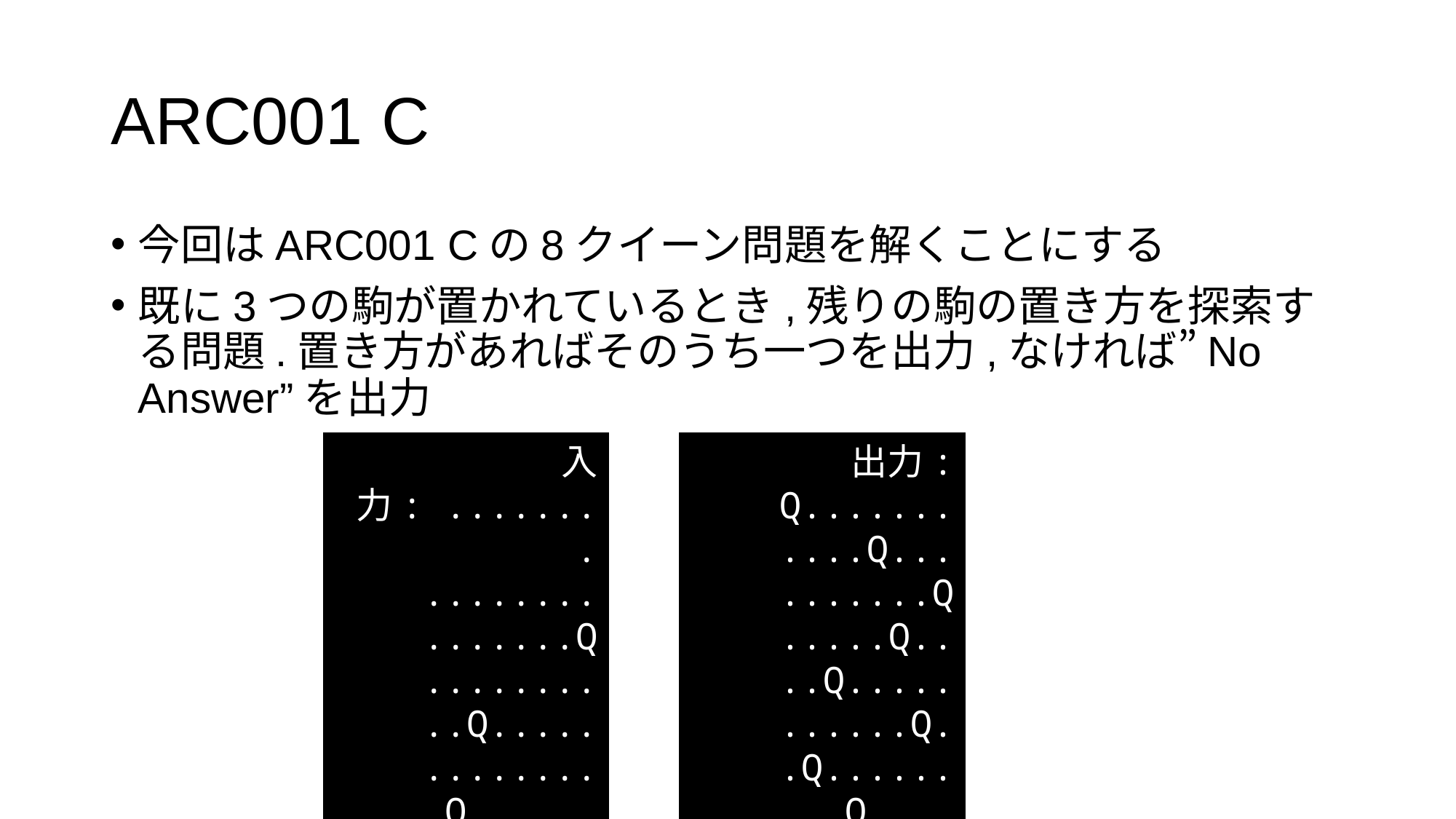

# ARC001 C
今回はARC001 Cの8クイーン問題を解くことにする
既に3つの駒が置かれているとき,残りの駒の置き方を探索する問題.置き方があればそのうち一つを出力,なければ”No Answer”を出力
入力: ........
........
.......Q
........
..Q.....
........
.Q......
........
出力: Q.......
....Q...
.......Q
.....Q..
..Q.....
......Q.
.Q......
...Q....